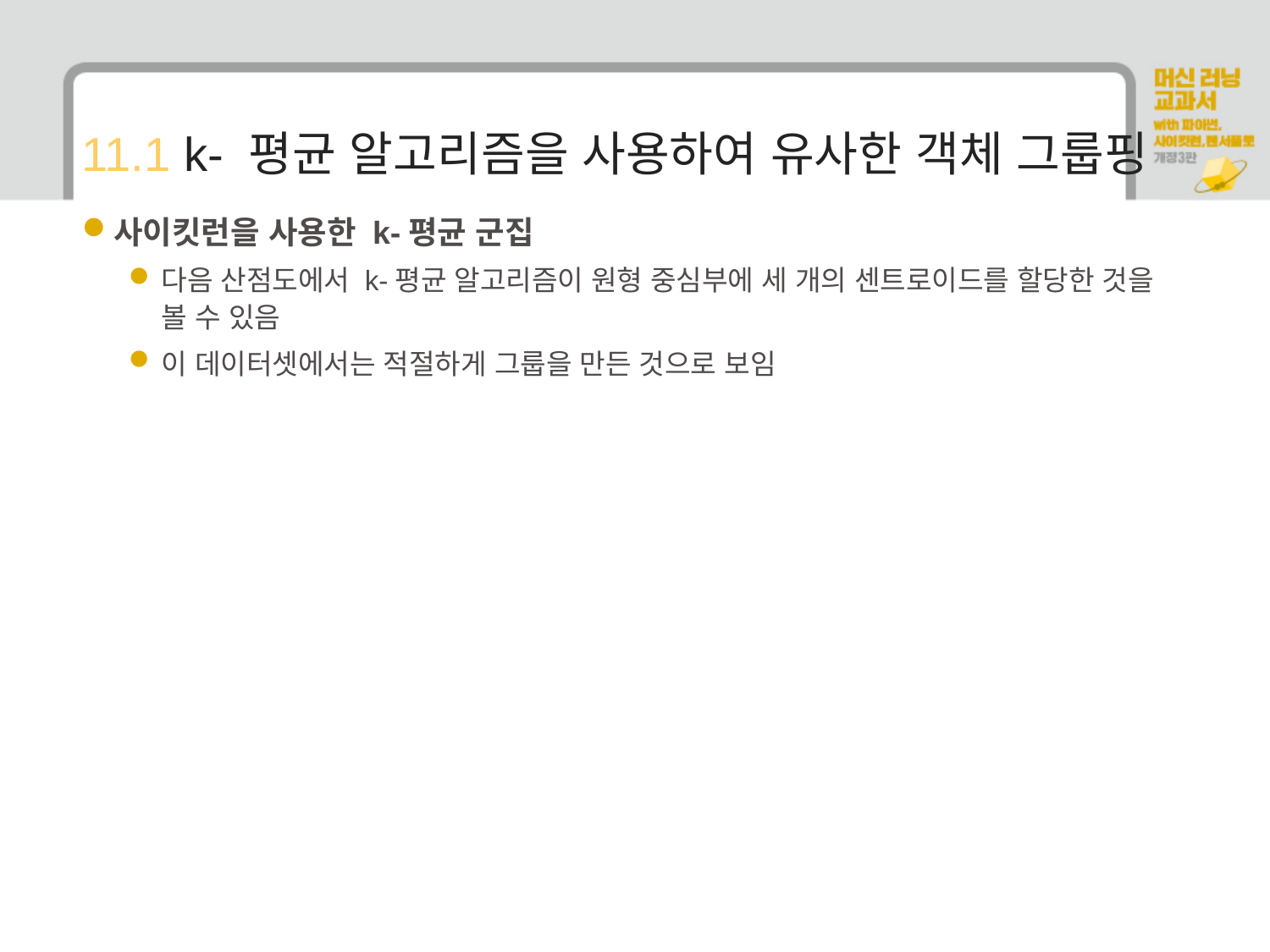

# 11.1 k- 평균 알고리즘을 사용하여 유사한 객체 그룹핑
사이킷런을 사용한 k-평균 군집
다음 산점도에서 k-평균 알고리즘이 원형 중심부에 세 개의 센트로이드를 할당한 것을 볼 수 있음
이 데이터셋에서는 적절하게 그룹을 만든 것으로 보임